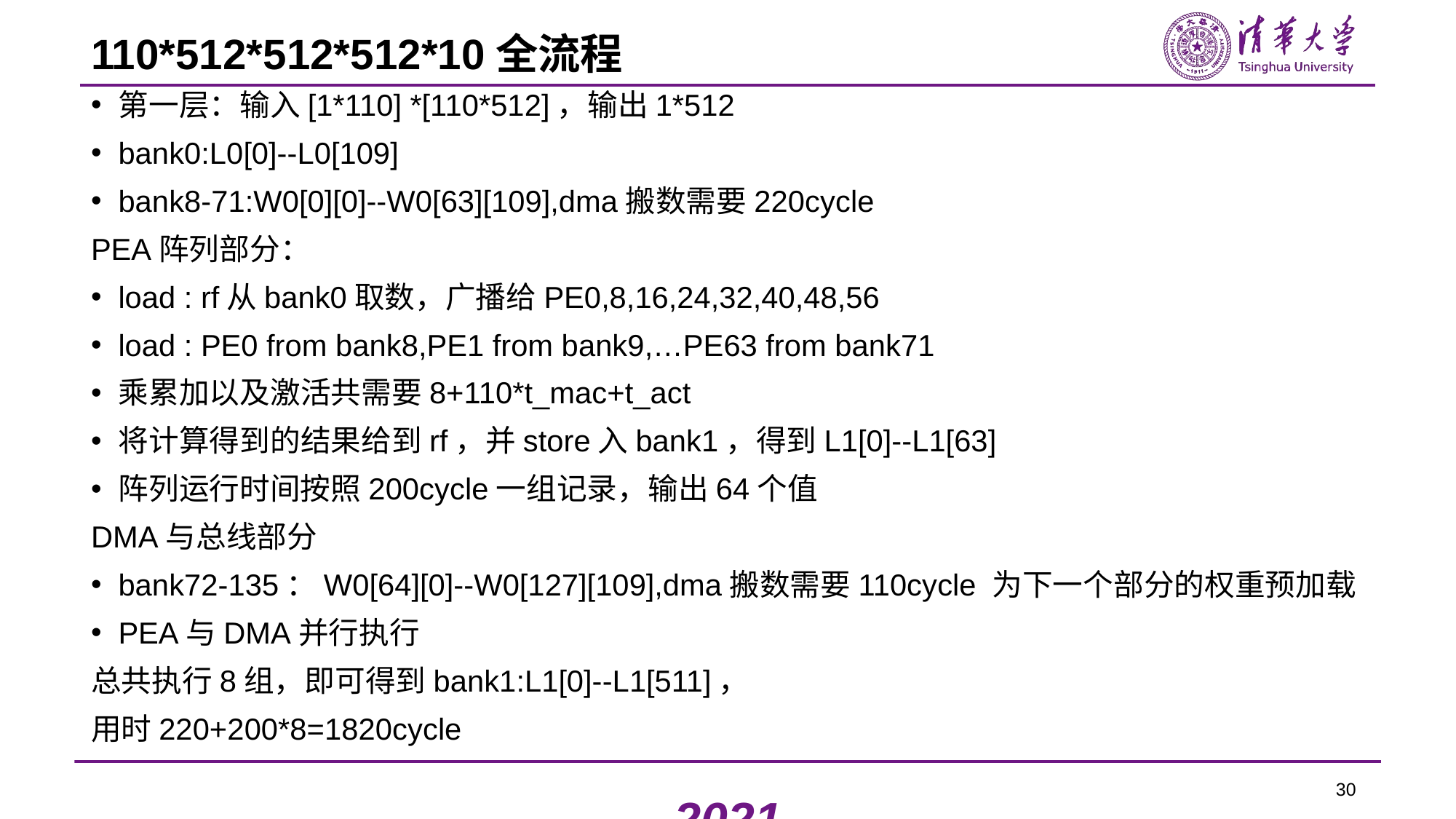

# 110*512*512*512*10全流程
第一层：输入[1*110] *[110*512]，输出1*512
bank0:L0[0]--L0[109]
bank8-71:W0[0][0]--W0[63][109],dma搬数需要220cycle
PEA阵列部分：
load : rf从bank0取数，广播给PE0,8,16,24,32,40,48,56
load : PE0 from bank8,PE1 from bank9,…PE63 from bank71
乘累加以及激活共需要8+110*t_mac+t_act
将计算得到的结果给到rf，并store入bank1，得到L1[0]--L1[63]
阵列运行时间按照200cycle一组记录，输出64个值
DMA与总线部分
bank72-135：W0[64][0]--W0[127][109],dma搬数需要110cycle 为下一个部分的权重预加载
PEA与DMA并行执行
总共执行8组，即可得到bank1:L1[0]--L1[511]，
用时220+200*8=1820cycle
30